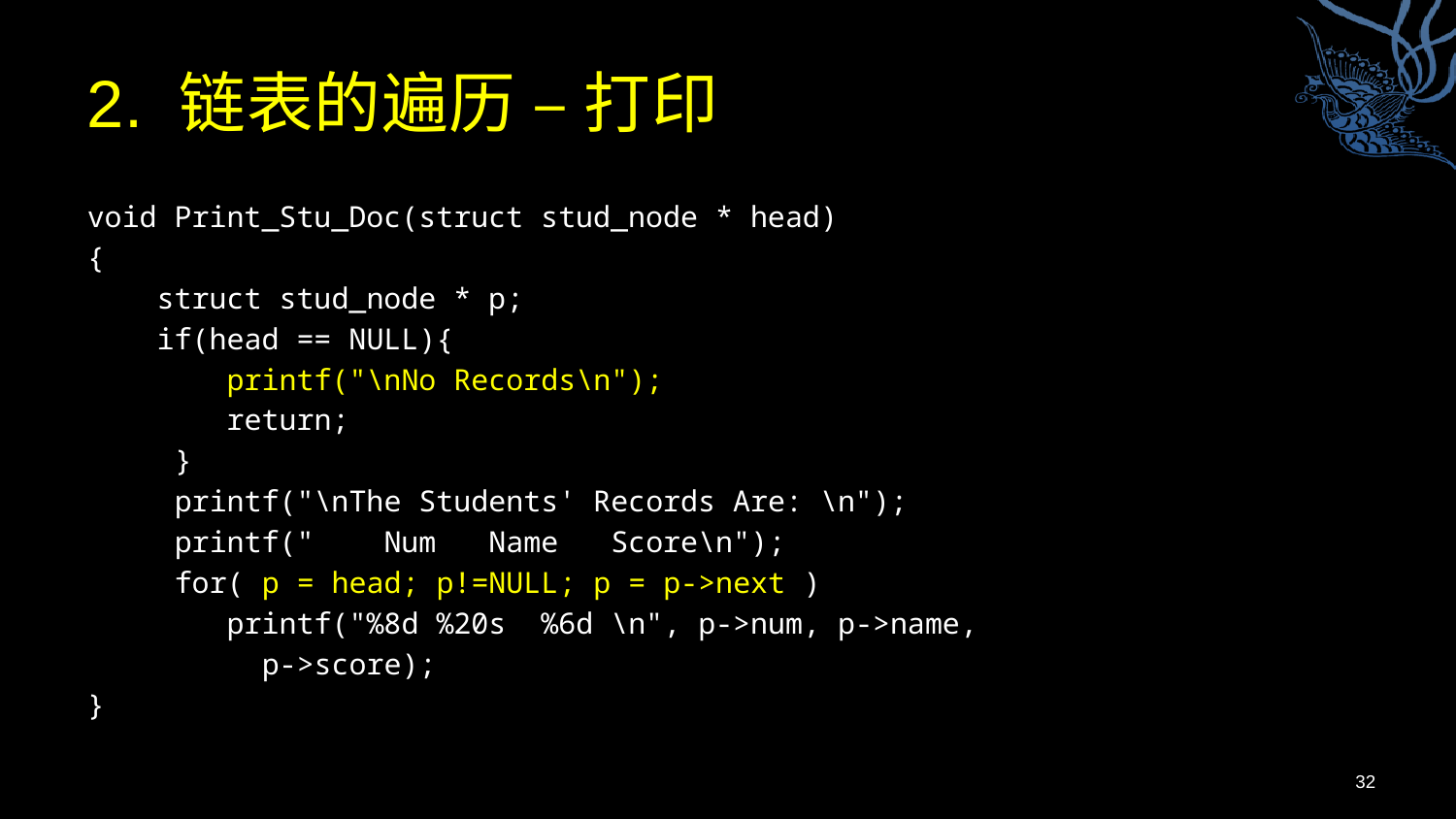

# 2. 链表的遍历 – 打印
void Print_Stu_Doc(struct stud_node * head)
{
    struct stud_node * p;
    if(head == NULL){
        printf("\nNo Records\n");
        return;
     }
     printf("\nThe Students' Records Are: \n");
     printf("    Num   Name   Score\n");
     for( p = head; p!=NULL; p = p->next )
        printf("%8d %20s  %6d \n", p->num, p->name,
	 	p->score);
}
32